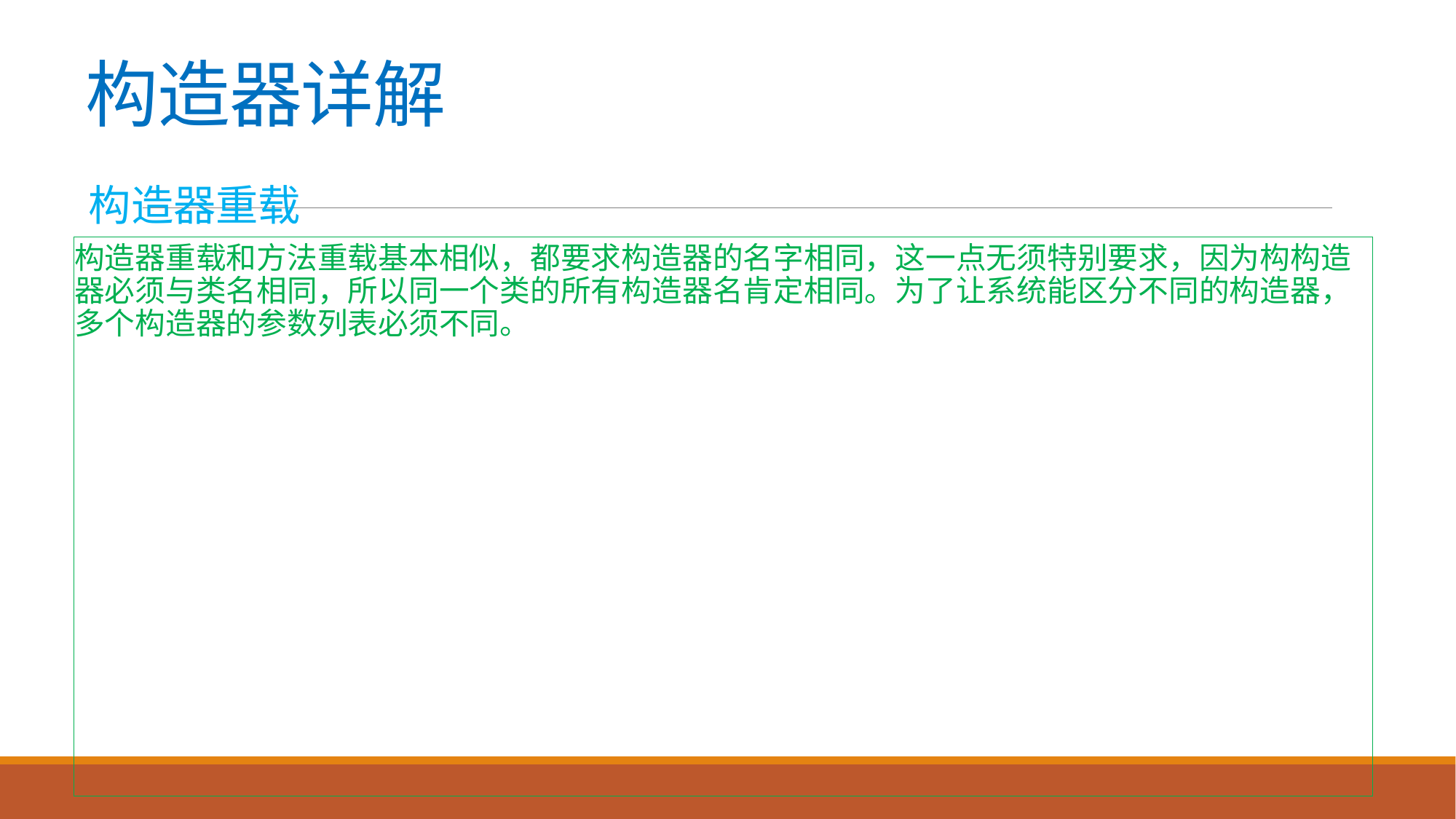

# 构造器详解
构造器重载
构造器重载和方法重载基本相似，都要求构造器的名字相同，这一点无须特别要求，因为构构造器必须与类名相同，所以同一个类的所有构造器名肯定相同。为了让系统能区分不同的构造器，多个构造器的参数列表必须不同。